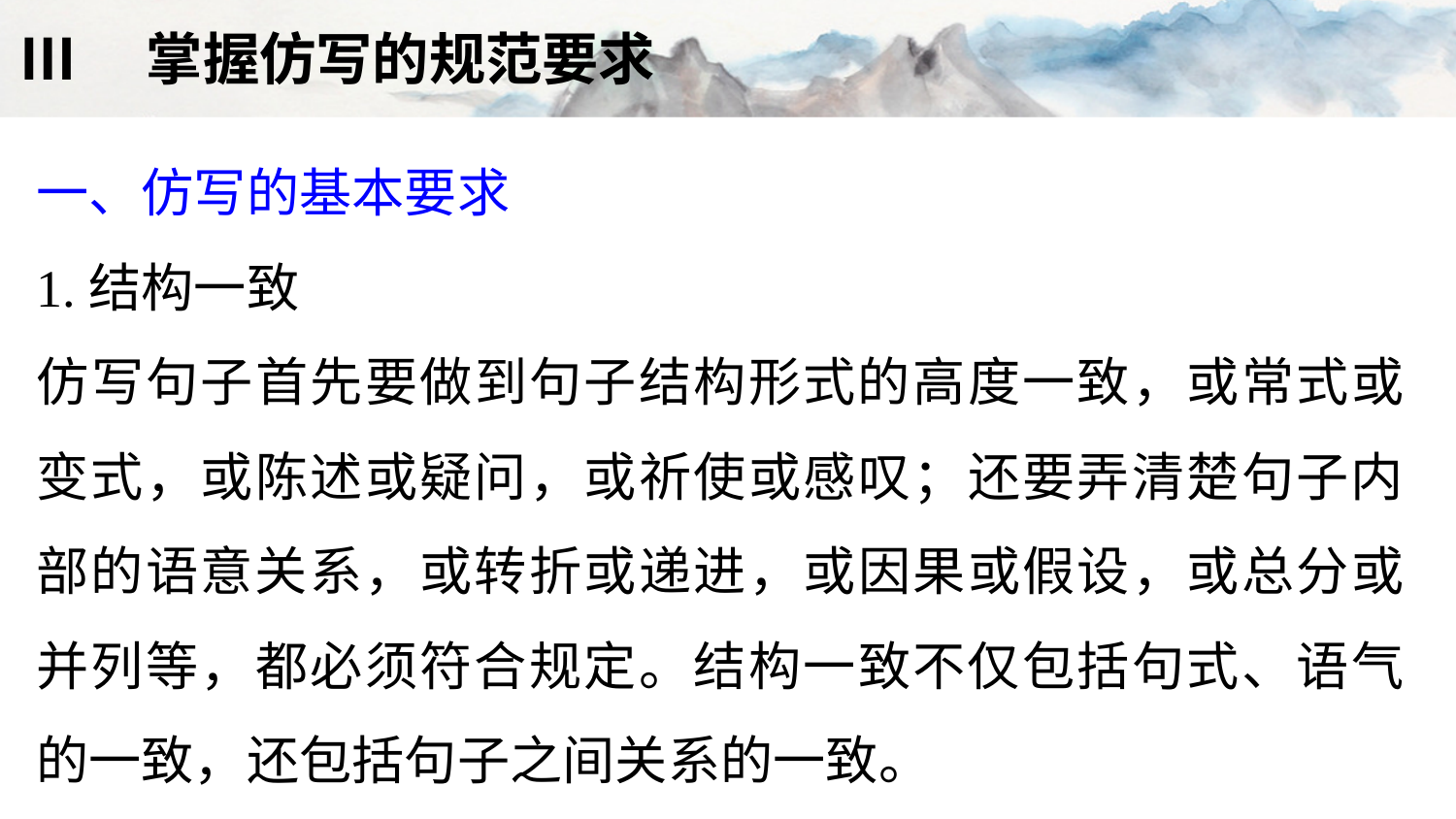

Ⅲ　掌握仿写的规范要求
一、仿写的基本要求
1.结构一致
仿写句子首先要做到句子结构形式的高度一致，或常式或变式，或陈述或疑问，或祈使或感叹；还要弄清楚句子内部的语意关系，或转折或递进，或因果或假设，或总分或并列等，都必须符合规定。结构一致不仅包括句式、语气的一致，还包括句子之间关系的一致。